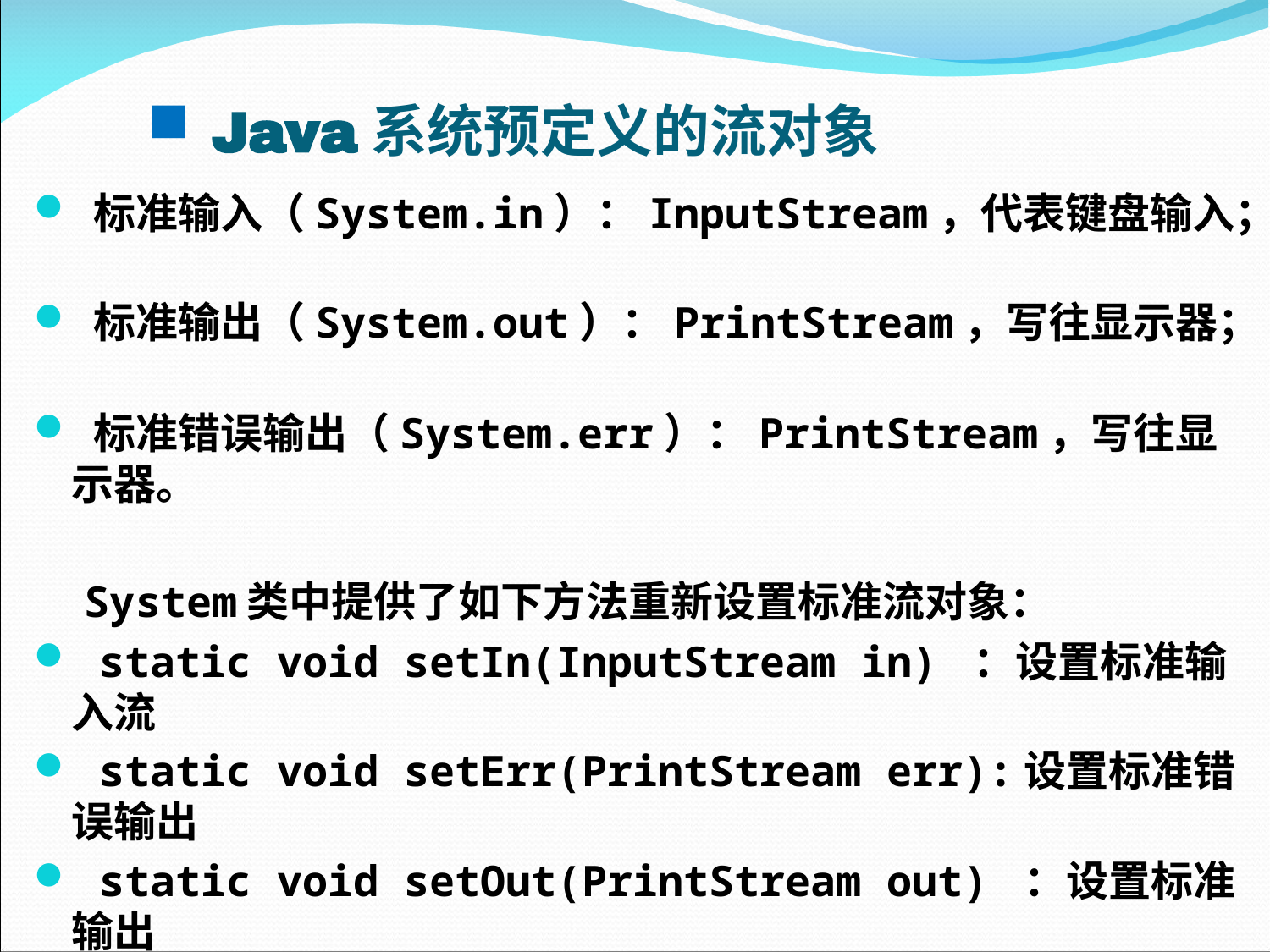

# Java系统预定义的流对象
 标准输入（System.in）：InputStream，代表键盘输入；
 标准输出（System.out）：PrintStream，写往显示器；
 标准错误输出（System.err）：PrintStream，写往显示器。

  System类中提供了如下方法重新设置标准流对象：
 static void setIn(InputStream in) ：设置标准输入流
 static void setErr(PrintStream err):设置标准错误输出
 static void setOut(PrintStream out) ：设置标准输出